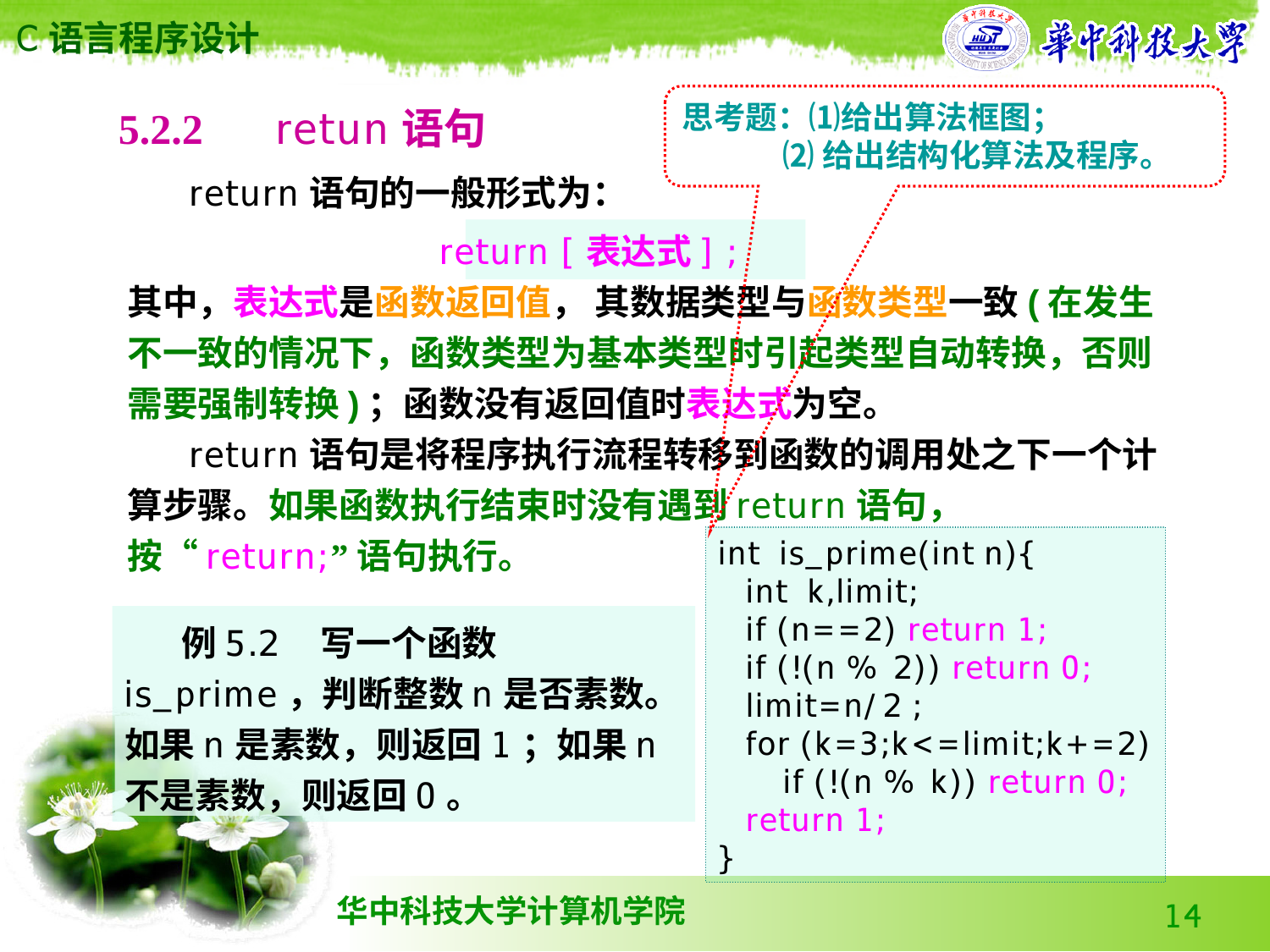

思考题：⑴给出算法框图；
              ⑵给出结构化算法及程序。
5.2.2 　retun语句
      return语句的一般形式为：
		      return [表达式] ;
其中，表达式是函数返回值， 其数据类型与函数类型一致(在发生不一致的情况下，函数类型为基本类型时引起类型自动转换，否则需要强制转换)；函数没有返回值时表达式为空。
      return语句是将程序执行流程转移到函数的调用处之下一个计算步骤。如果函数执行结束时没有遇到return语句，按“return;”语句执行。

int  is_prime(int n){
   int  k,limit;
   if (n==2) return 1;
   if (!(n % 2)) return 0;
   limit=n/2 ;
   for (k=3;k<=limit;k+=2)
       if (!(n % k)) return 0;
   return 1;
}
      例5.2   写一个函数is_prime，判断整数n是否素数。如果n是素数，则返回1；如果n不是素数，则返回0。

14